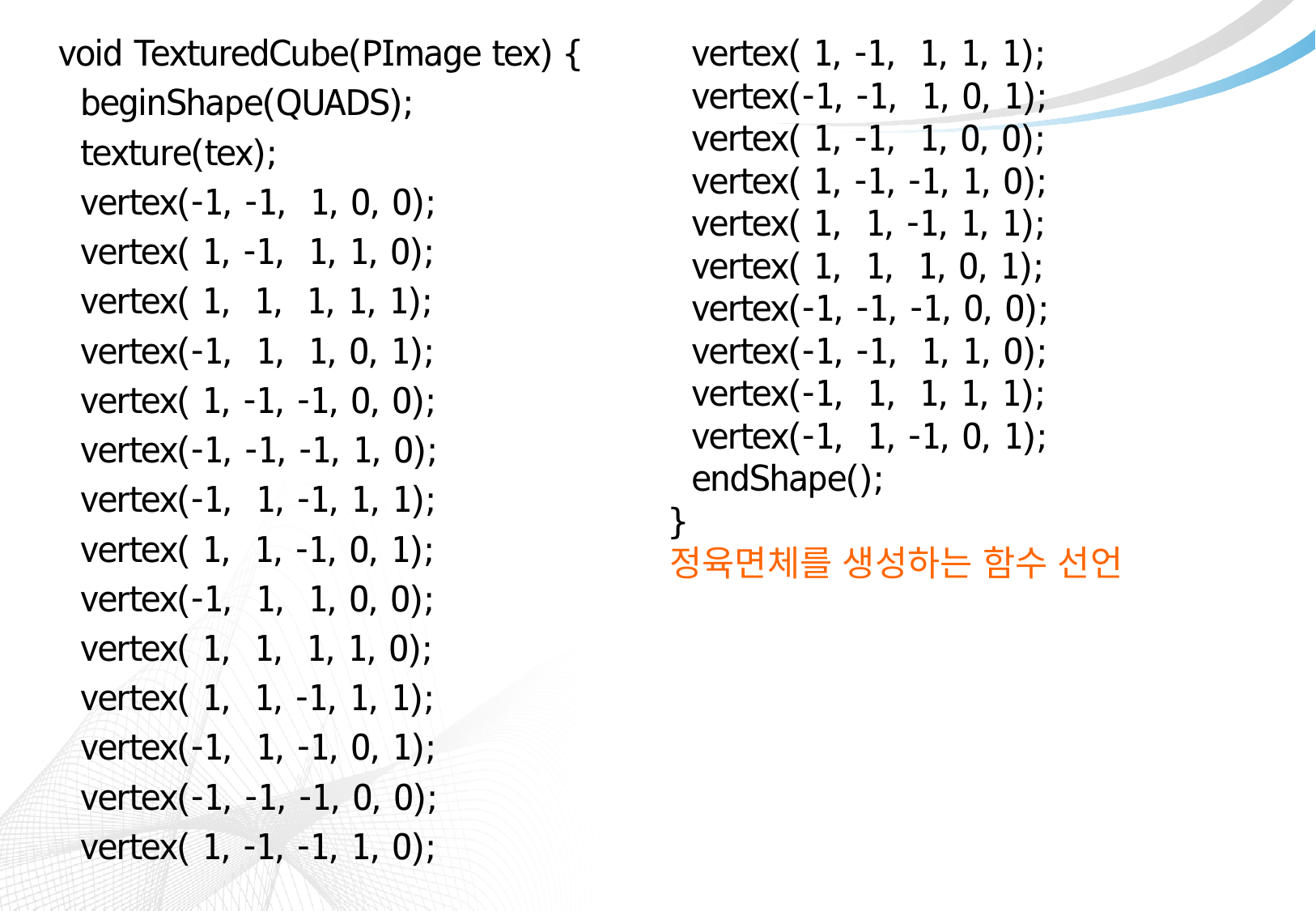

void TexturedCube(PImage tex) {
  beginShape(QUADS);
  texture(tex);
  vertex(-1, -1,  1, 0, 0);
  vertex( 1, -1,  1, 1, 0);
  vertex( 1,  1,  1, 1, 1);
  vertex(-1,  1,  1, 0, 1);
  vertex( 1, -1, -1, 0, 0);
  vertex(-1, -1, -1, 1, 0);
  vertex(-1,  1, -1, 1, 1);
  vertex( 1,  1, -1, 0, 1);
  vertex(-1,  1,  1, 0, 0);
  vertex( 1,  1,  1, 1, 0);
  vertex( 1,  1, -1, 1, 1);
  vertex(-1,  1, -1, 0, 1);
  vertex(-1, -1, -1, 0, 0);
  vertex( 1, -1, -1, 1, 0);

  vertex( 1, -1,  1, 1, 1);
  vertex(-1, -1,  1, 0, 1);
  vertex( 1, -1,  1, 0, 0);
  vertex( 1, -1, -1, 1, 0);
  vertex( 1,  1, -1, 1, 1);
  vertex( 1,  1,  1, 0, 1);
  vertex(-1, -1, -1, 0, 0);
  vertex(-1, -1,  1, 1, 0);
  vertex(-1,  1,  1, 1, 1);
  vertex(-1,  1, -1, 0, 1);
  endShape();
}
정육면체를 생성하는 함수 선언